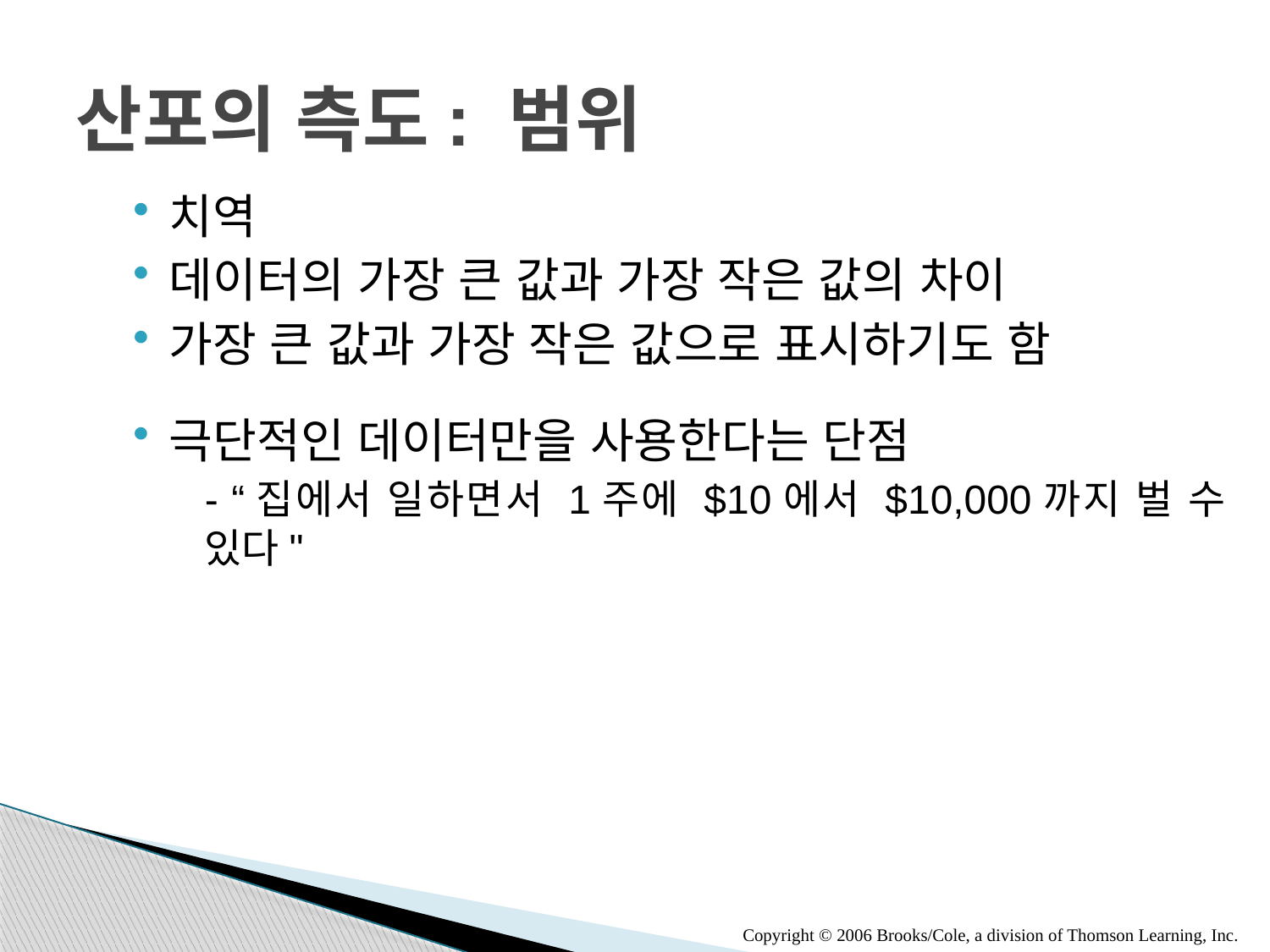

# 산포의 측도: 범위
치역
데이터의 가장 큰 값과 가장 작은 값의 차이
가장 큰 값과 가장 작은 값으로 표시하기도 함

극단적인 데이터만을 사용한다는 단점
	- “집에서 일하면서 1주에 $10에서 $10,000까지 벌 수 있다"